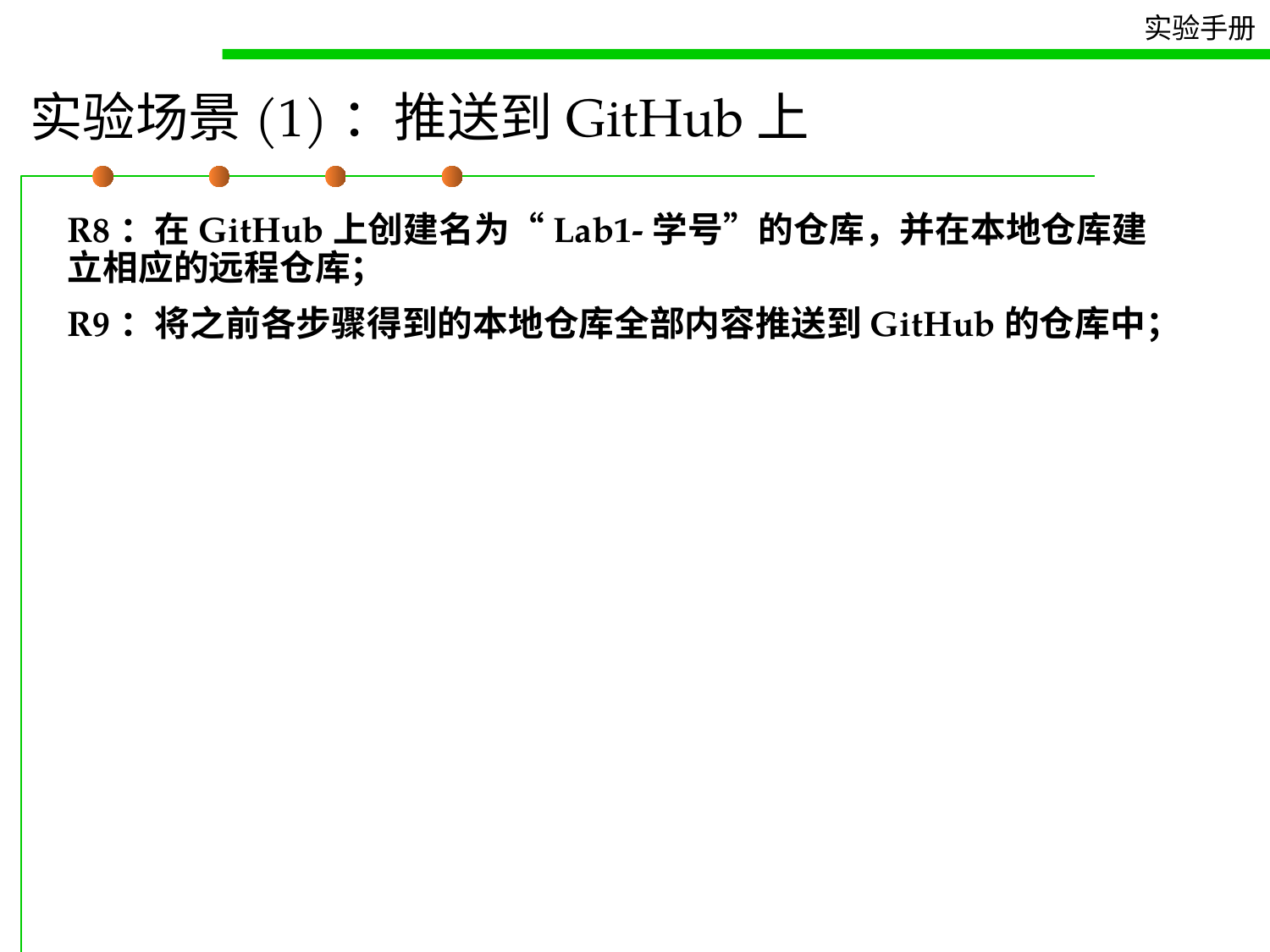

# 实验场景(1)：推送到GitHub上
R8：在GitHub上创建名为“Lab1-学号”的仓库，并在本地仓库建立相应的远程仓库；
R9：将之前各步骤得到的本地仓库全部内容推送到GitHub的仓库中；